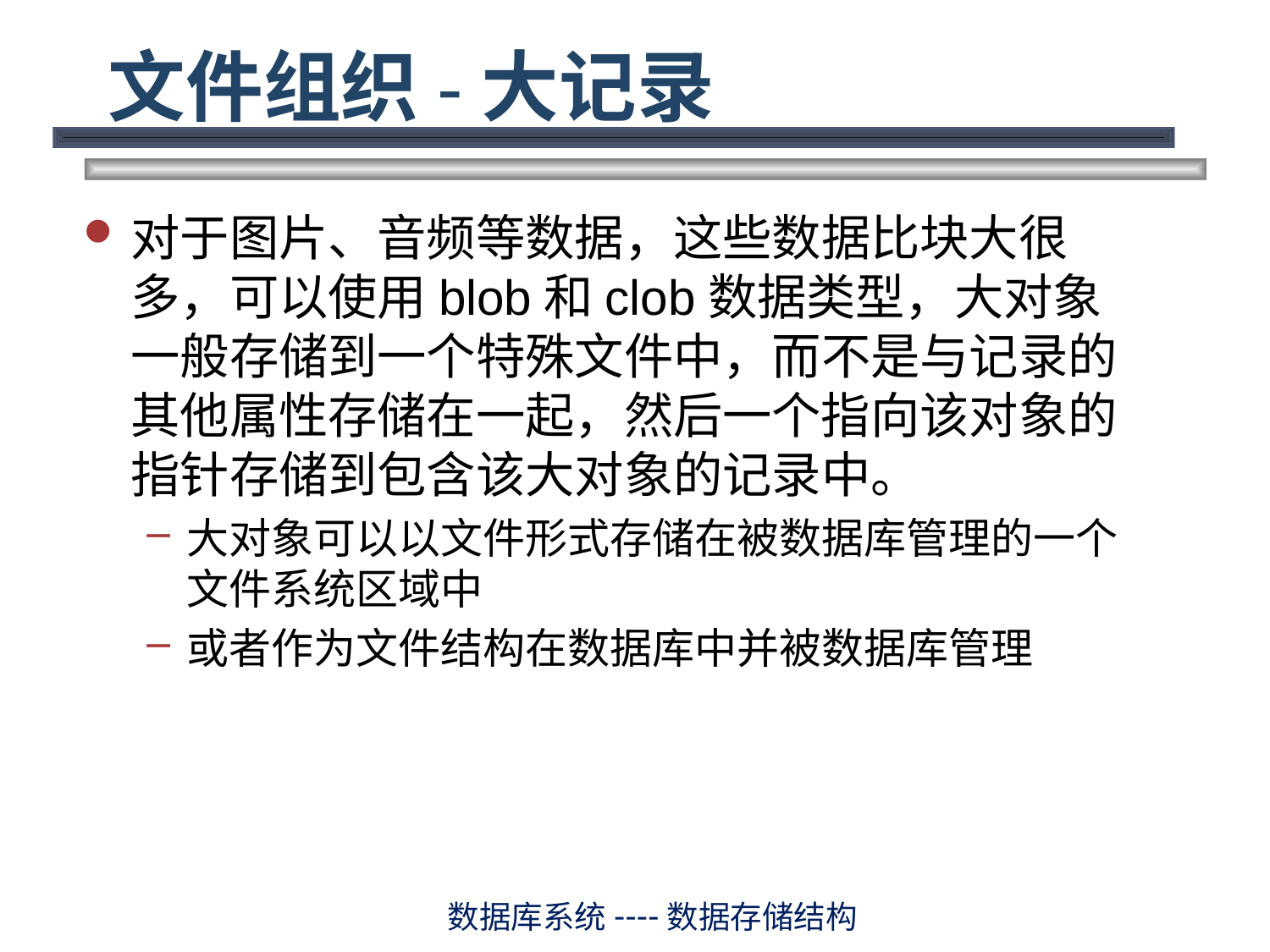

# 文件组织-大记录
对于图片、音频等数据，这些数据比块大很多，可以使用blob和clob数据类型，大对象一般存储到一个特殊文件中，而不是与记录的其他属性存储在一起，然后一个指向该对象的指针存储到包含该大对象的记录中。
大对象可以以文件形式存储在被数据库管理的一个文件系统区域中
或者作为文件结构在数据库中并被数据库管理
数据库系统----数据存储结构